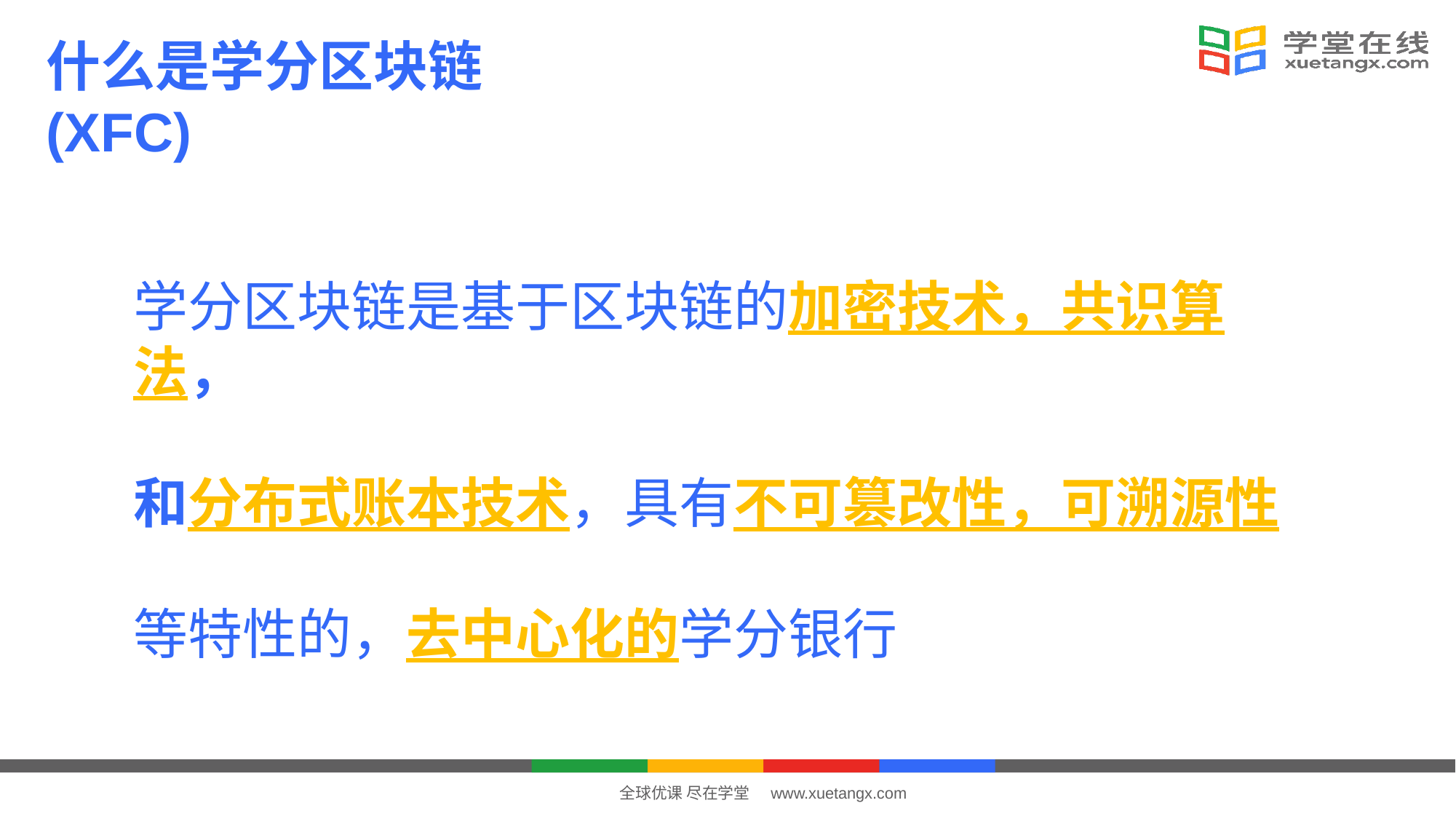

什么是学分区块链(XFC)
学分区块链是基于区块链的加密技术，共识算法，

和分布式账本技术，具有不可篡改性，可溯源性

等特性的，去中心化的学分银行